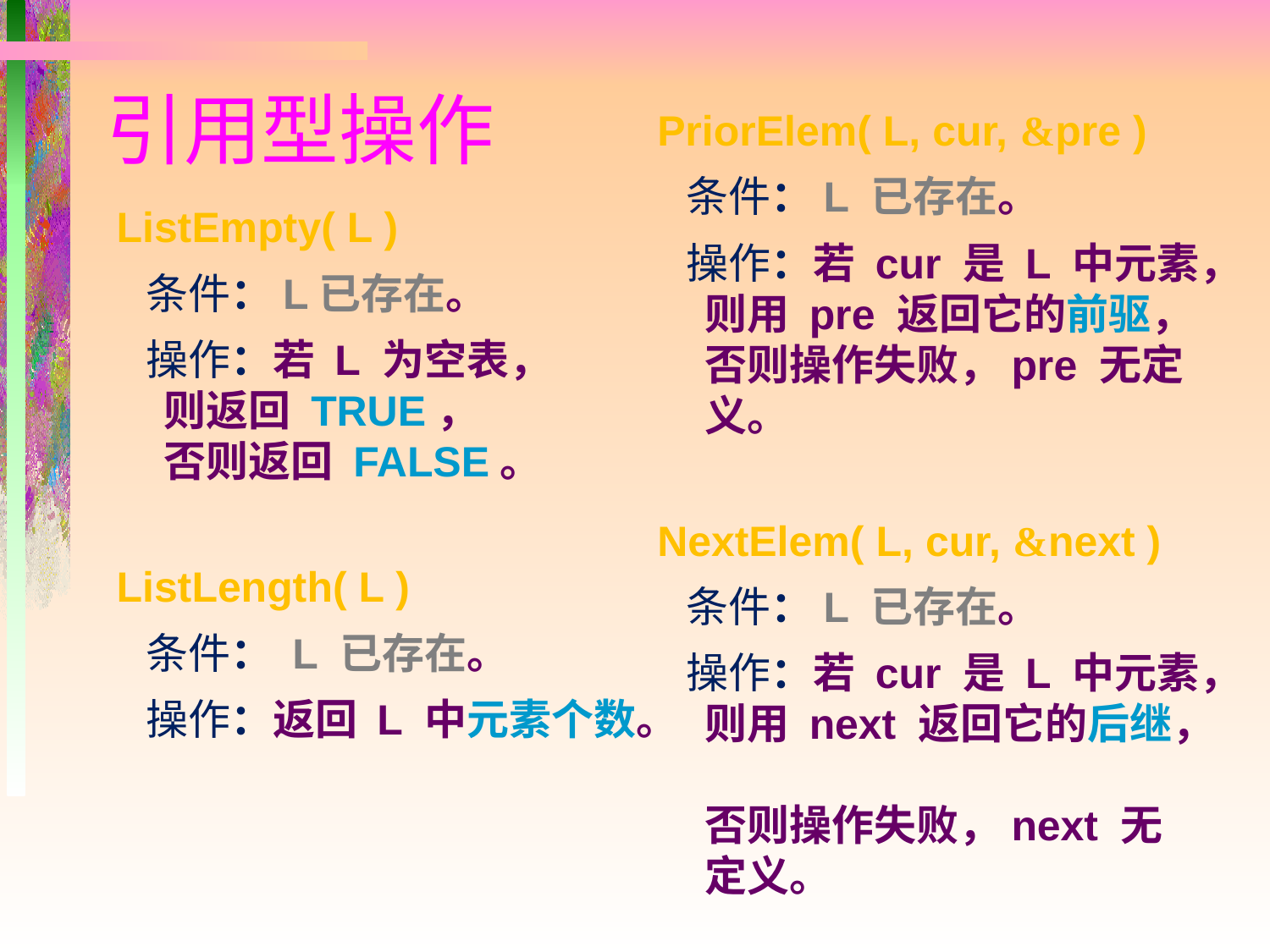

# 引用型操作
PriorElem( L, cur, &pre )
  条件：L 已存在。
  操作：若 cur 是 L 中元素，则用 pre 返回它的前驱，
否则操作失败，pre 无定义。

NextElem( L, cur, &next )
  条件：L 已存在。
  操作：若 cur 是 L 中元素，则用 next 返回它的后继，
否则操作失败，next 无定义。
ListEmpty( L )
  条件：L已存在。
  操作：若 L 为空表，
则返回 TRUE，
否则返回 FALSE。

ListLength( L )
  条件： L 已存在。
  操作：返回 L 中元素个数。